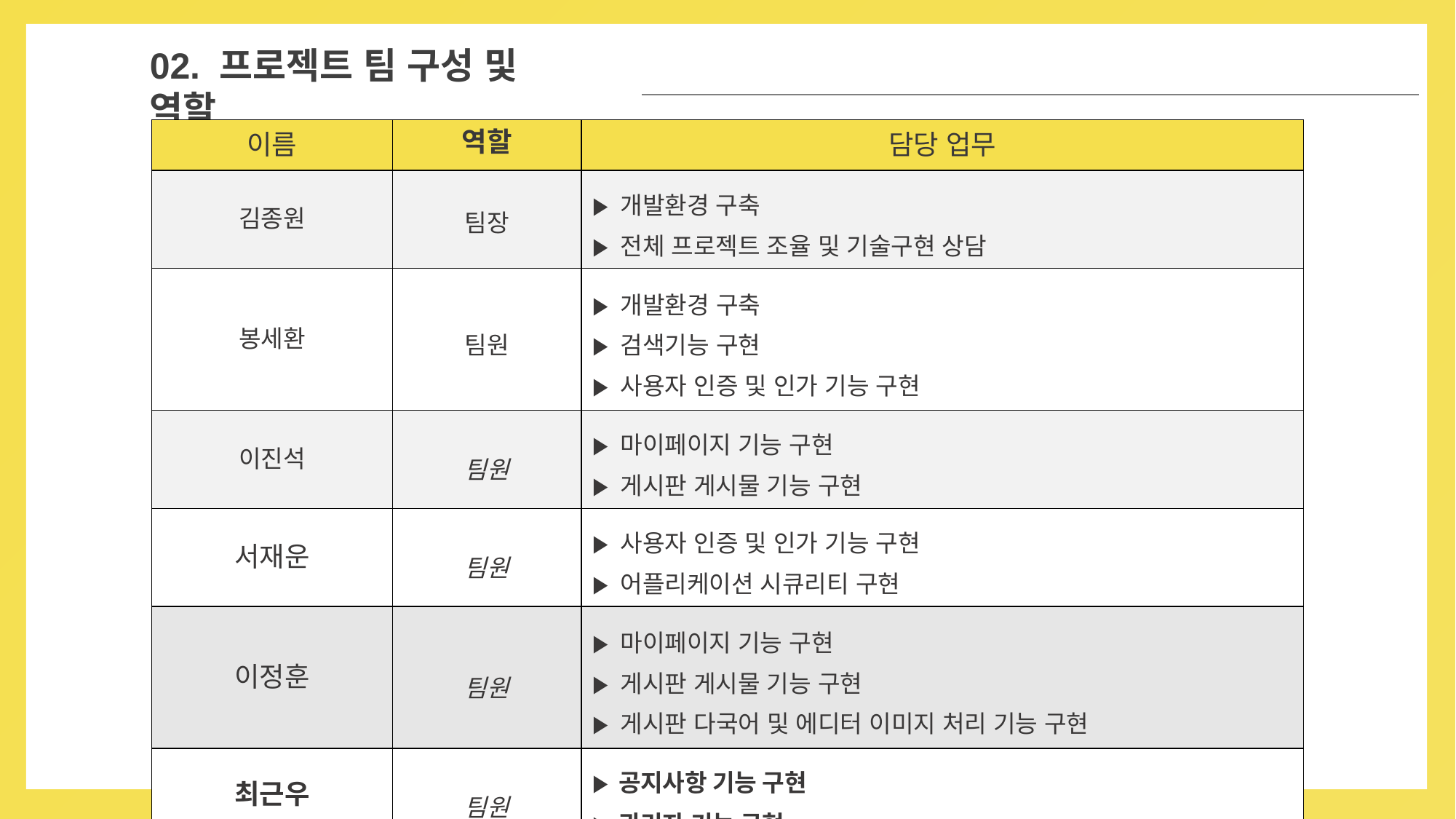

02

02. 프로젝트 팀 구성 및 역할
| 이름 | 역할 | 담당 업무 |
| --- | --- | --- |
| 김종원 | 팀장 | ▶ 개발환경 구축 ▶ 전체 프로젝트 조율 및 기술구현 상담 |
| 봉세환 | 팀원 | ▶ 개발환경 구축 ▶ 검색기능 구현 ▶ 사용자 인증 및 인가 기능 구현 |
| 이진석 | 팀원 | ▶ 마이페이지 기능 구현 ▶ 게시판 게시물 기능 구현 |
| 서재운 | 팀원 | ▶ 사용자 인증 및 인가 기능 구현 ▶ 어플리케이션 시큐리티 구현 |
| 이정훈 | 팀원 | ▶ 마이페이지 기능 구현 ▶ 게시판 게시물 기능 구현 ▶ 게시판 다국어 및 에디터 이미지 처리 기능 구현 |
| 최근우 | 팀원 | ▶ 공지사항 기능 구현 ▶ 관리자 기능 구현 |